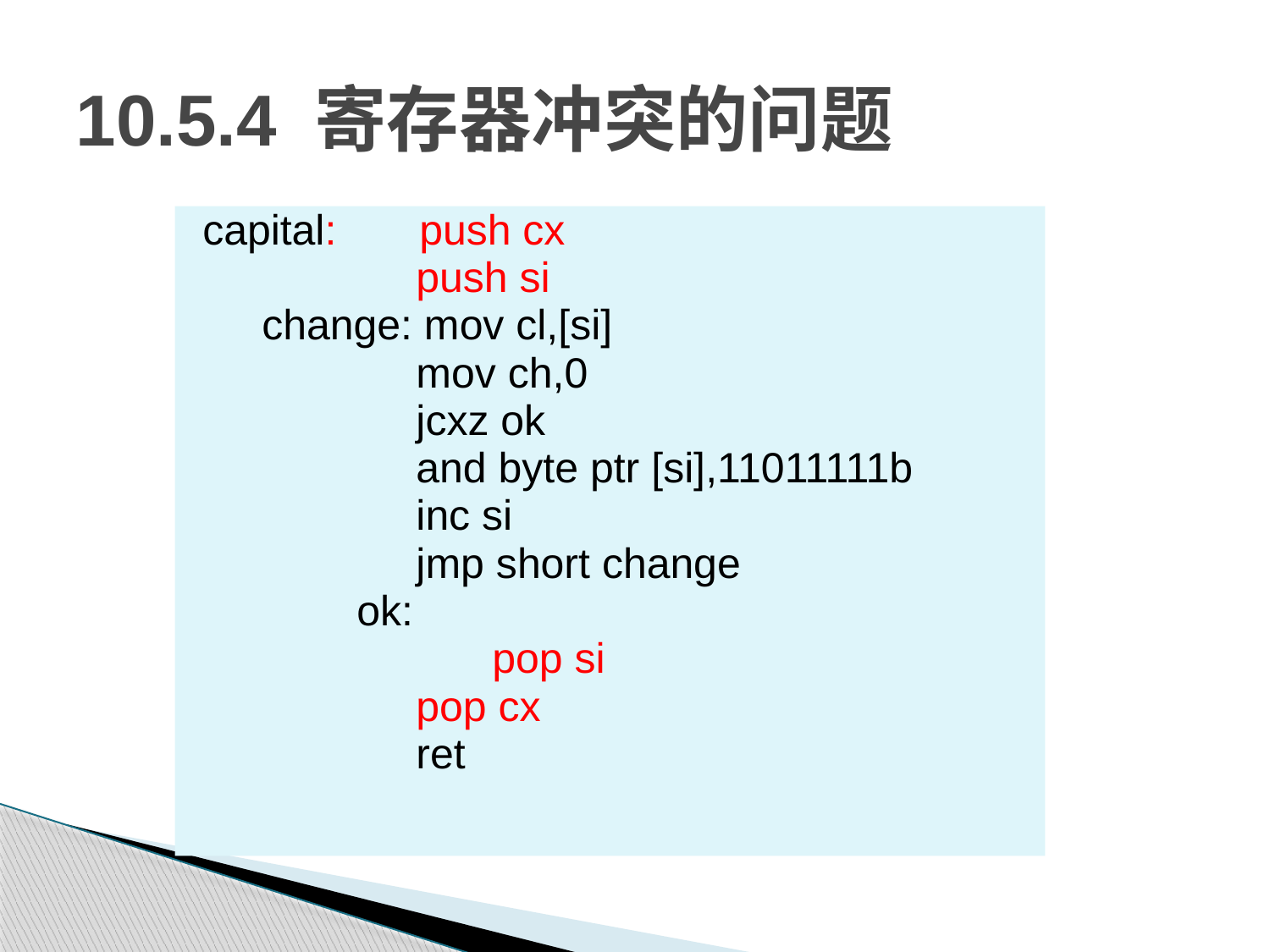

# 10.5.4 寄存器冲突的问题
capital:       push cx
                  push si
     change: mov cl,[si]
                  mov ch,0
	               jcxz ok
  	               and byte ptr [si],11011111b
	               inc si
	               jmp short change
             ok:
			pop si
                  pop cx
                  ret